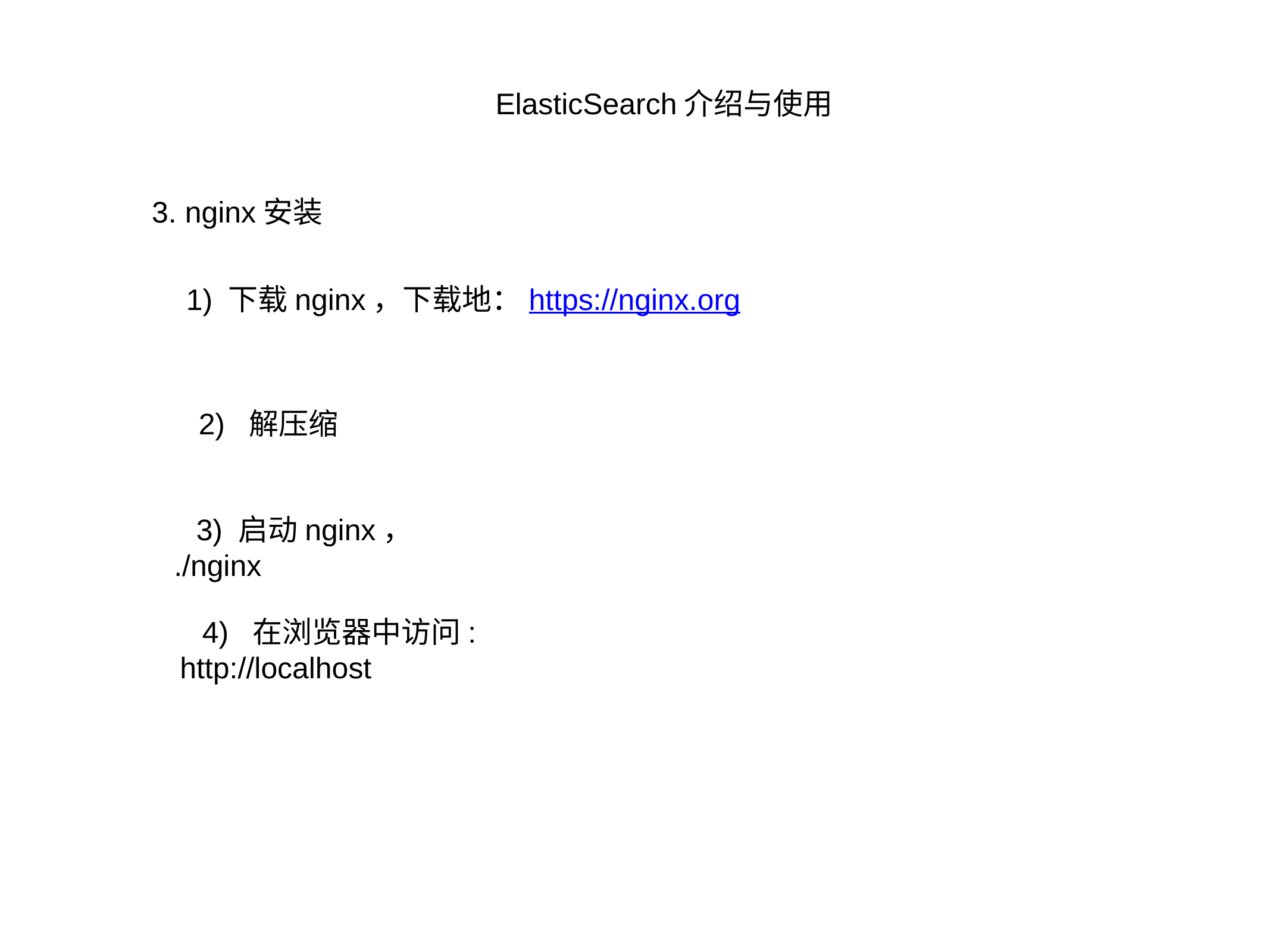

ElasticSearch介绍与使用
3. nginx安装
1) 下载nginx，下载地：https://nginx.org
2)  解压缩
3) 启动nginx， ./nginx
4)  在浏览器中访问: http://localhost